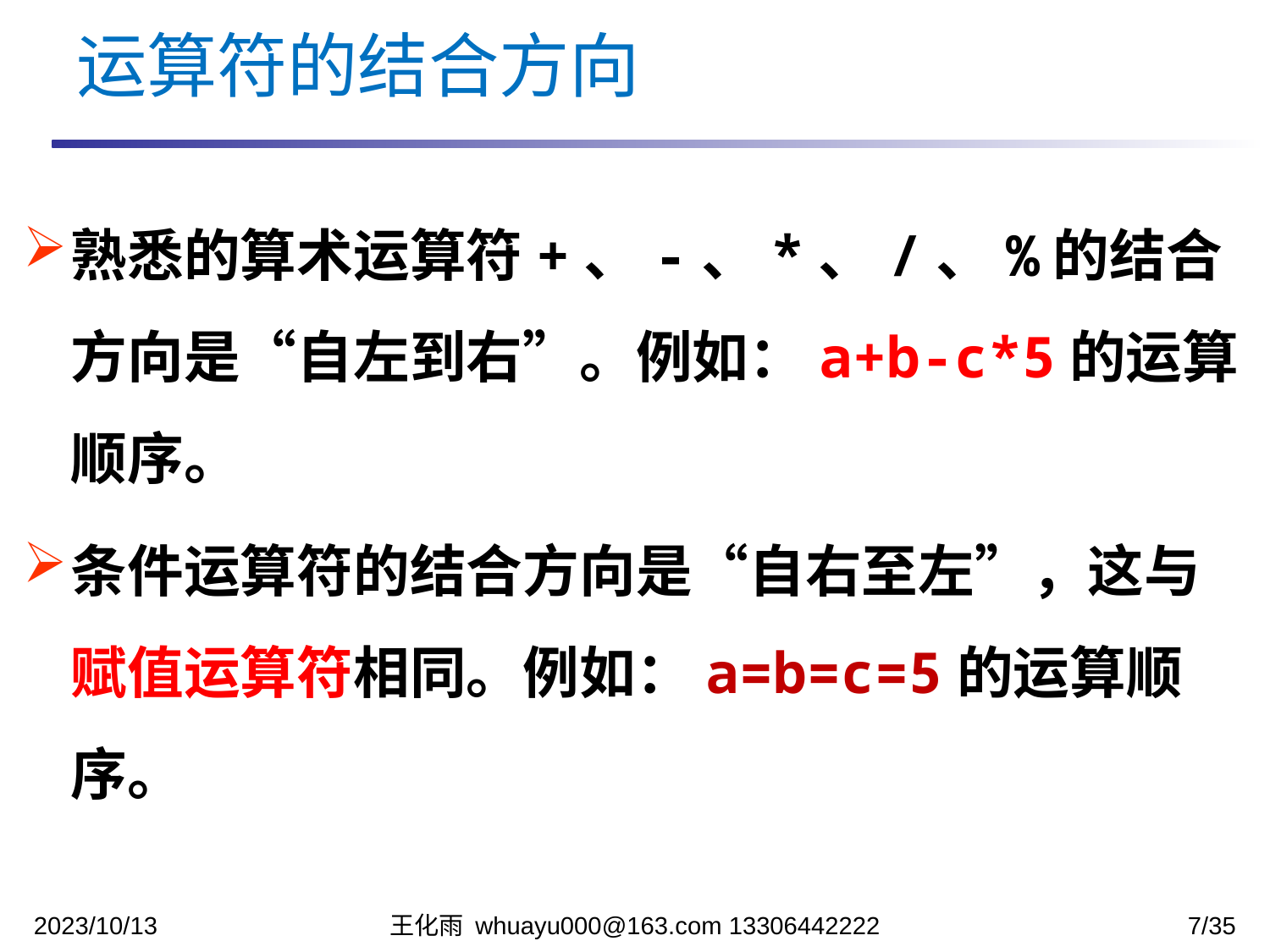

运算符的结合方向
熟悉的算术运算符+、-、*、/、%的结合方向是“自左到右”。例如：a+b-c*5的运算顺序。
条件运算符的结合方向是“自右至左”，这与赋值运算符相同。例如：a=b=c=5的运算顺序。
2023/10/13
王化雨 whuayu000@163.com 13306442222
7/35